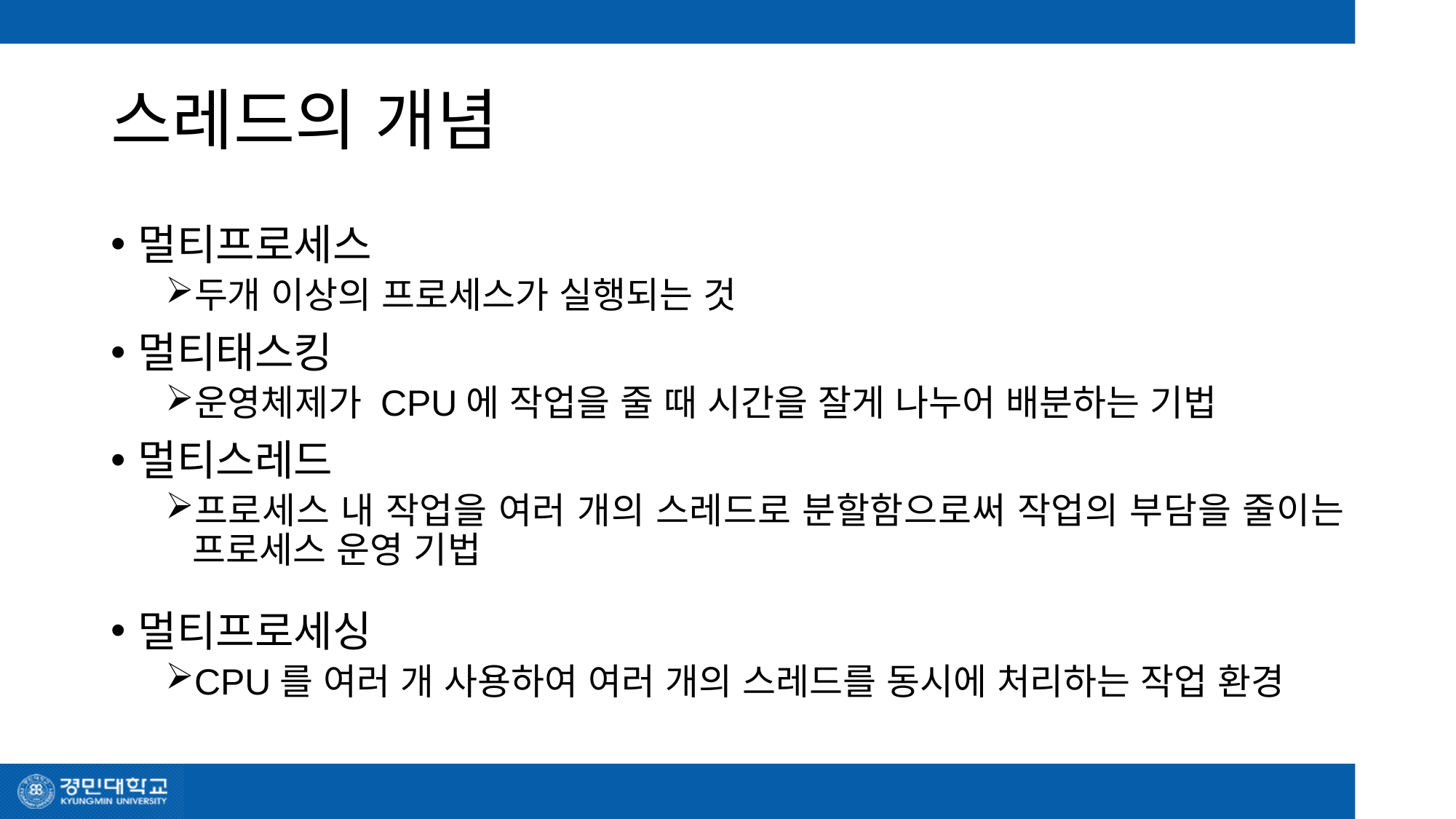

# 스레드의 개념
멀티프로세스
두개 이상의 프로세스가 실행되는 것
멀티태스킹
운영체제가 CPU에 작업을 줄 때 시간을 잘게 나누어 배분하는 기법
멀티스레드
프로세스 내 작업을 여러 개의 스레드로 분할함으로써 작업의 부담을 줄이는 프로세스 운영 기법

멀티프로세싱
CPU를 여러 개 사용하여 여러 개의 스레드를 동시에 처리하는 작업 환경